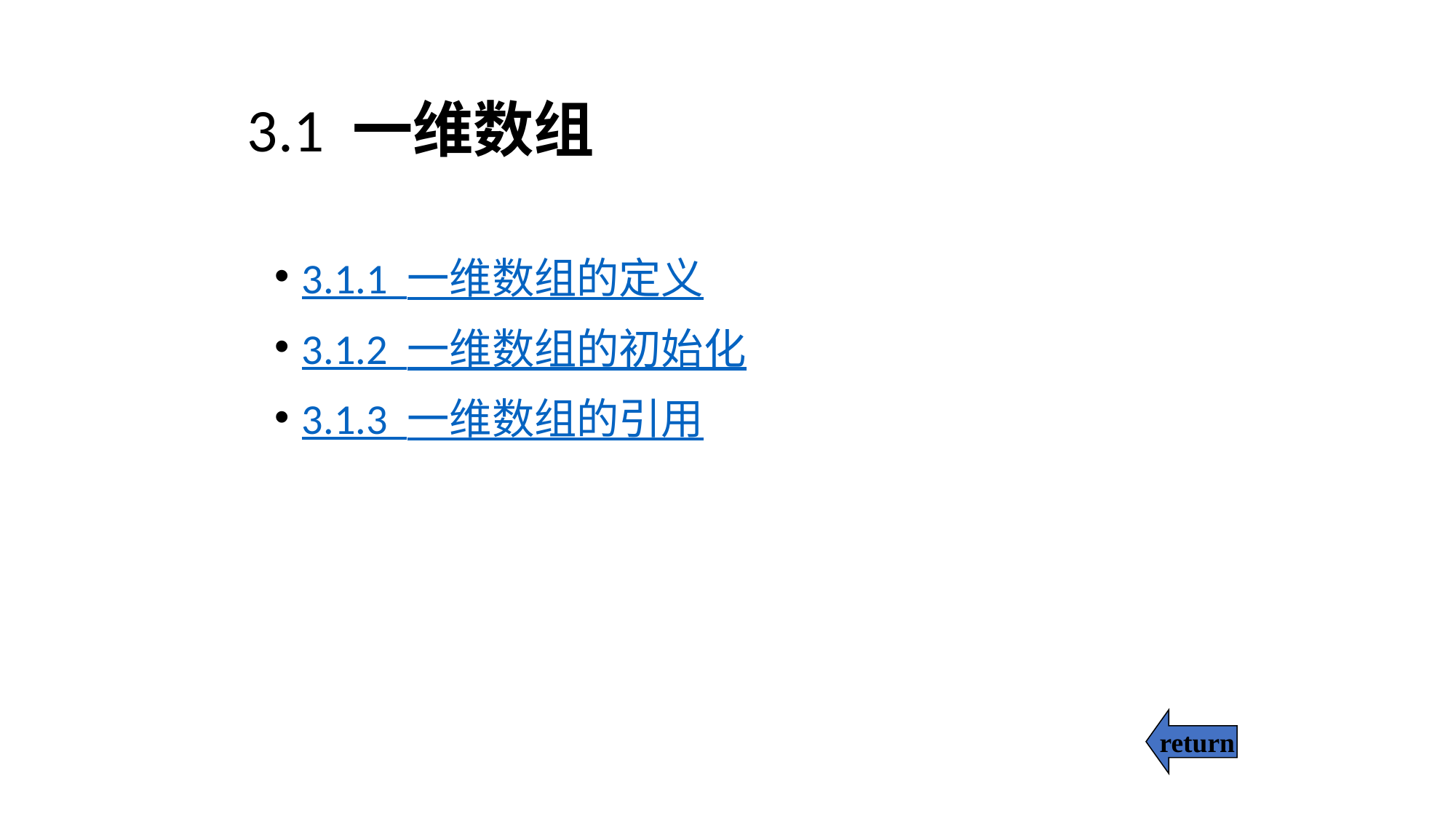

# 3.1 一维数组
3.1.1  一维数组的定义
3.1.2  一维数组的初始化
3.1.3  一维数组的引用
return